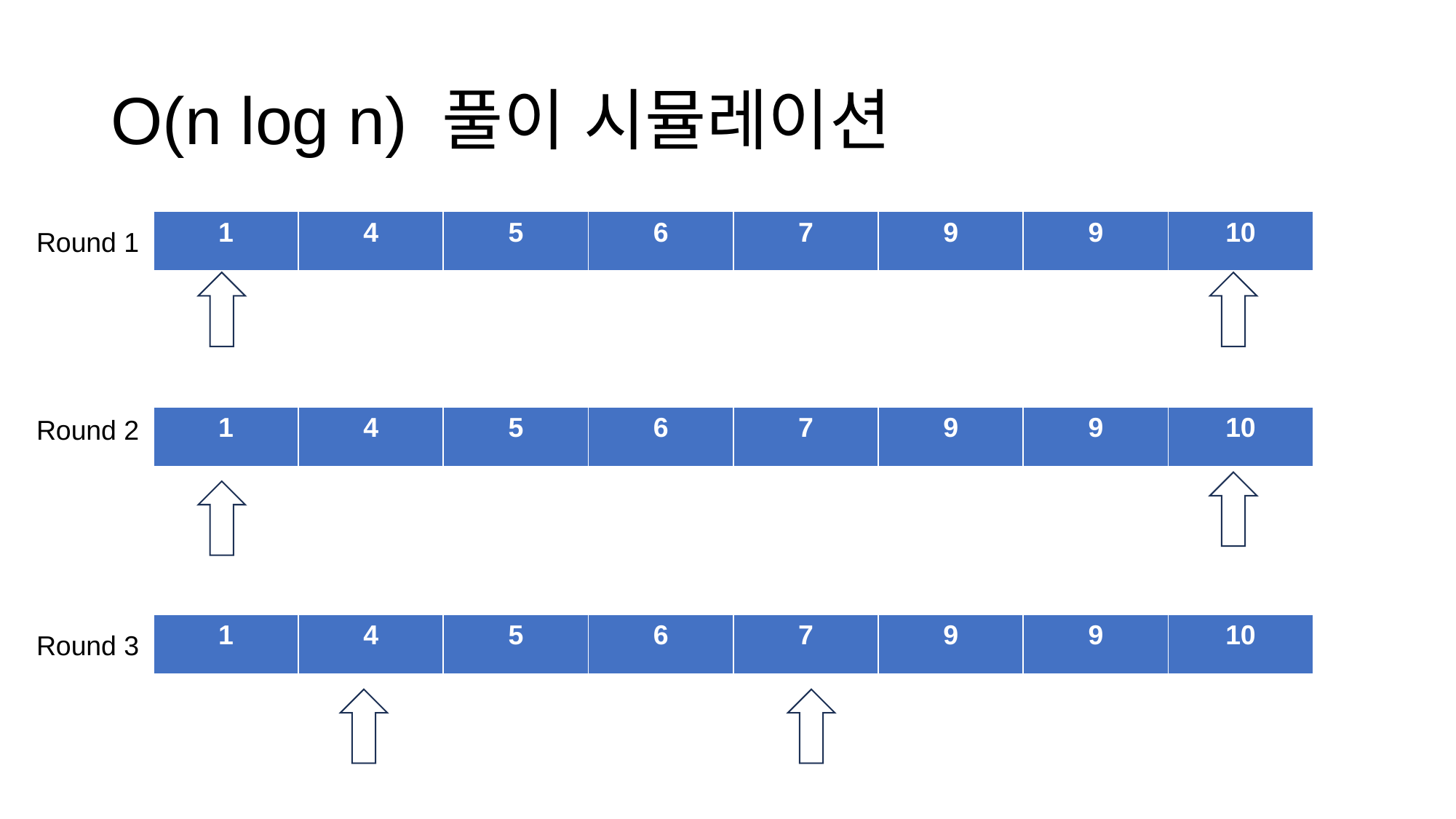

# O(n log n) 풀이 시뮬레이션
| 1 | 4 | 5 | 6 | 7 | 9 | 9 | 10 |
| --- | --- | --- | --- | --- | --- | --- | --- |
Round 1

Round 2
| 1 | 4 | 5 | 6 | 7 | 9 | 9 | 10 |
| --- | --- | --- | --- | --- | --- | --- | --- |

| 1 | 4 | 5 | 6 | 7 | 9 | 9 | 10 |
| --- | --- | --- | --- | --- | --- | --- | --- |
Round 3